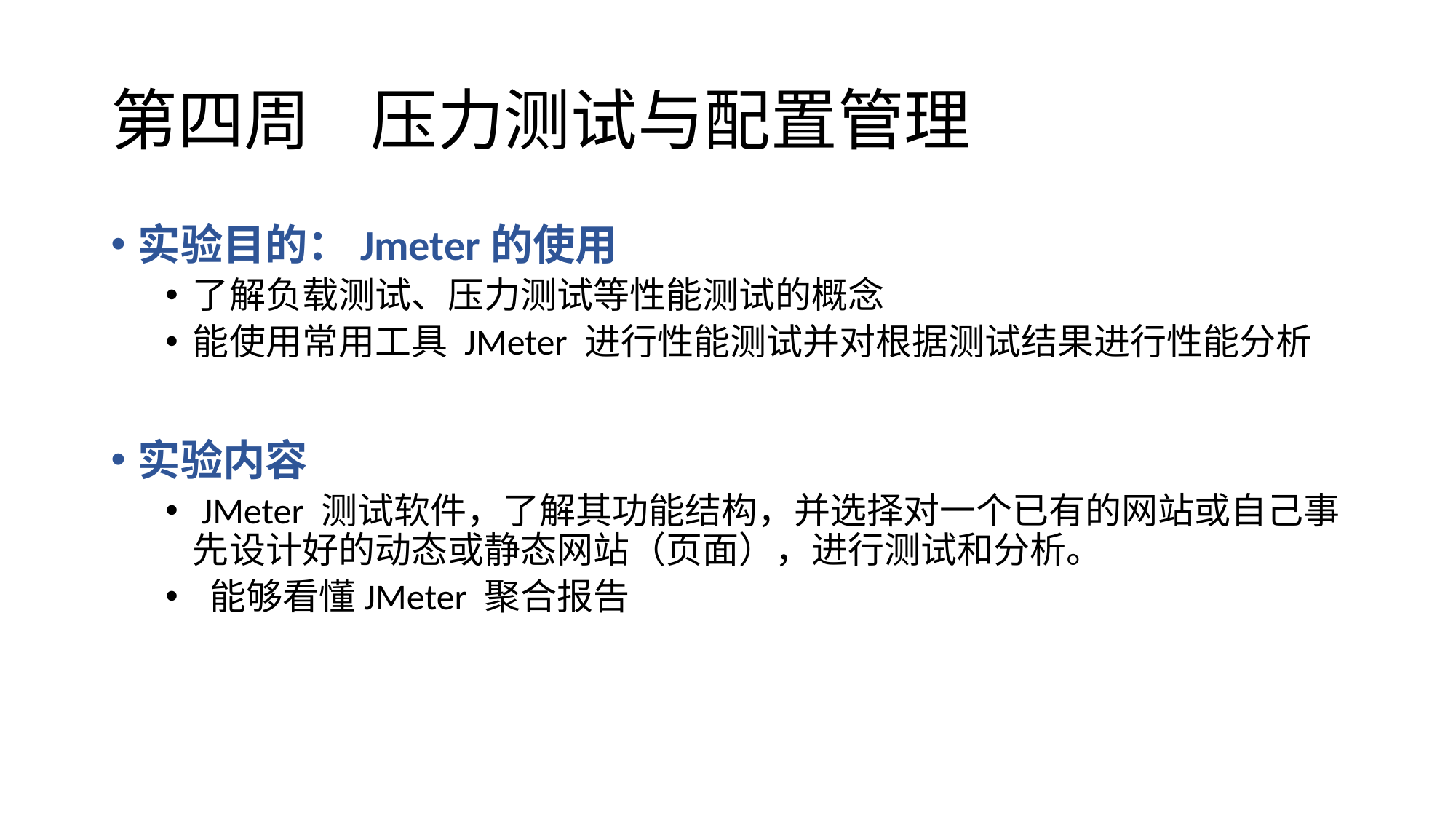

# 第四周    压力测试与配置管理
实验目的：Jmeter的使用
了解负载测试、压力测试等性能测试的概念
能使用常用工具 JMeter 进行性能测试并对根据测试结果进行性能分析

实验内容
 JMeter 测试软件，了解其功能结构，并选择对一个已有的网站或自己事先设计好的动态或静态网站（页面），进行测试和分析。
 能够看懂JMeter 聚合报告